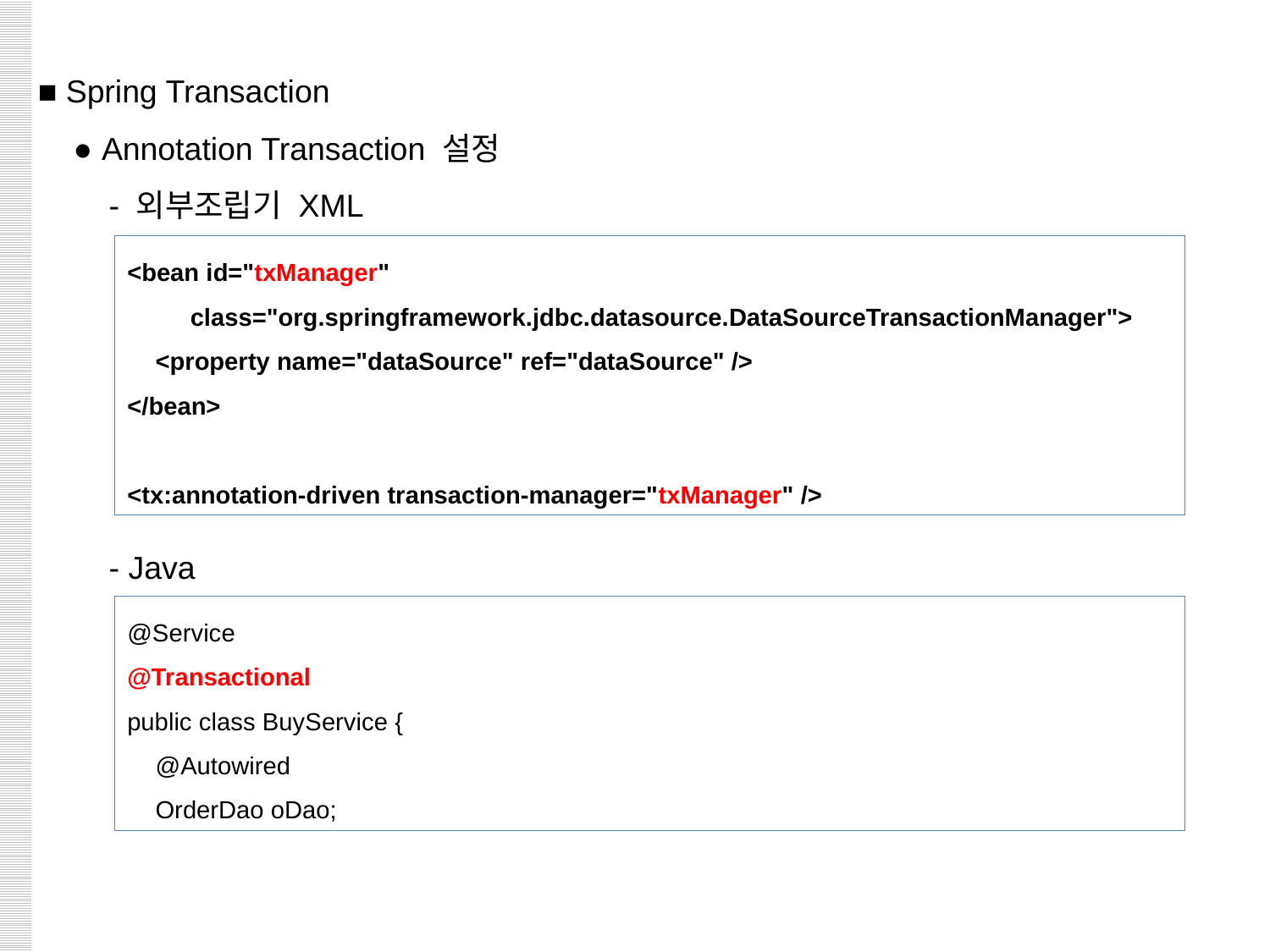

■ Spring Transaction
    ● Annotation Transaction 설정
        - 외부조립기 XML

        - Java
<bean id="txManager"
         class="org.springframework.jdbc.datasource.DataSourceTransactionManager">
    <property name="dataSource" ref="dataSource" />
</bean>

<tx:annotation-driven transaction-manager="txManager" />
@Service
@Transactional
public class BuyService {
    @Autowired
    OrderDao oDao;